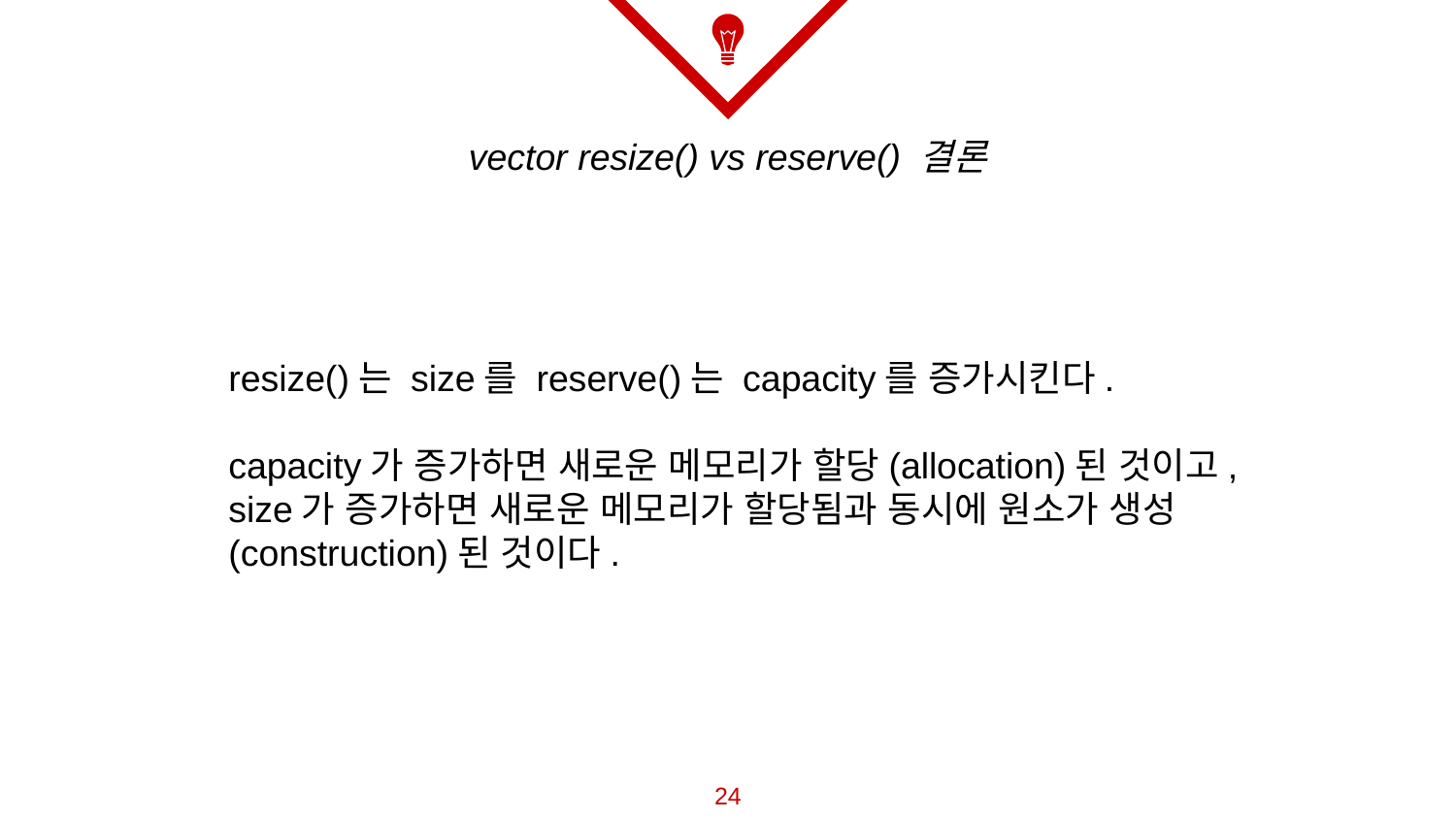

# vector resize() vs reserve() 결론
resize()는 size를 reserve()는 capacity를 증가시킨다.

capacity가 증가하면 새로운 메모리가 할당(allocation)된 것이고,
size가 증가하면 새로운 메모리가 할당됨과 동시에 원소가 생성(construction)된 것이다.
24